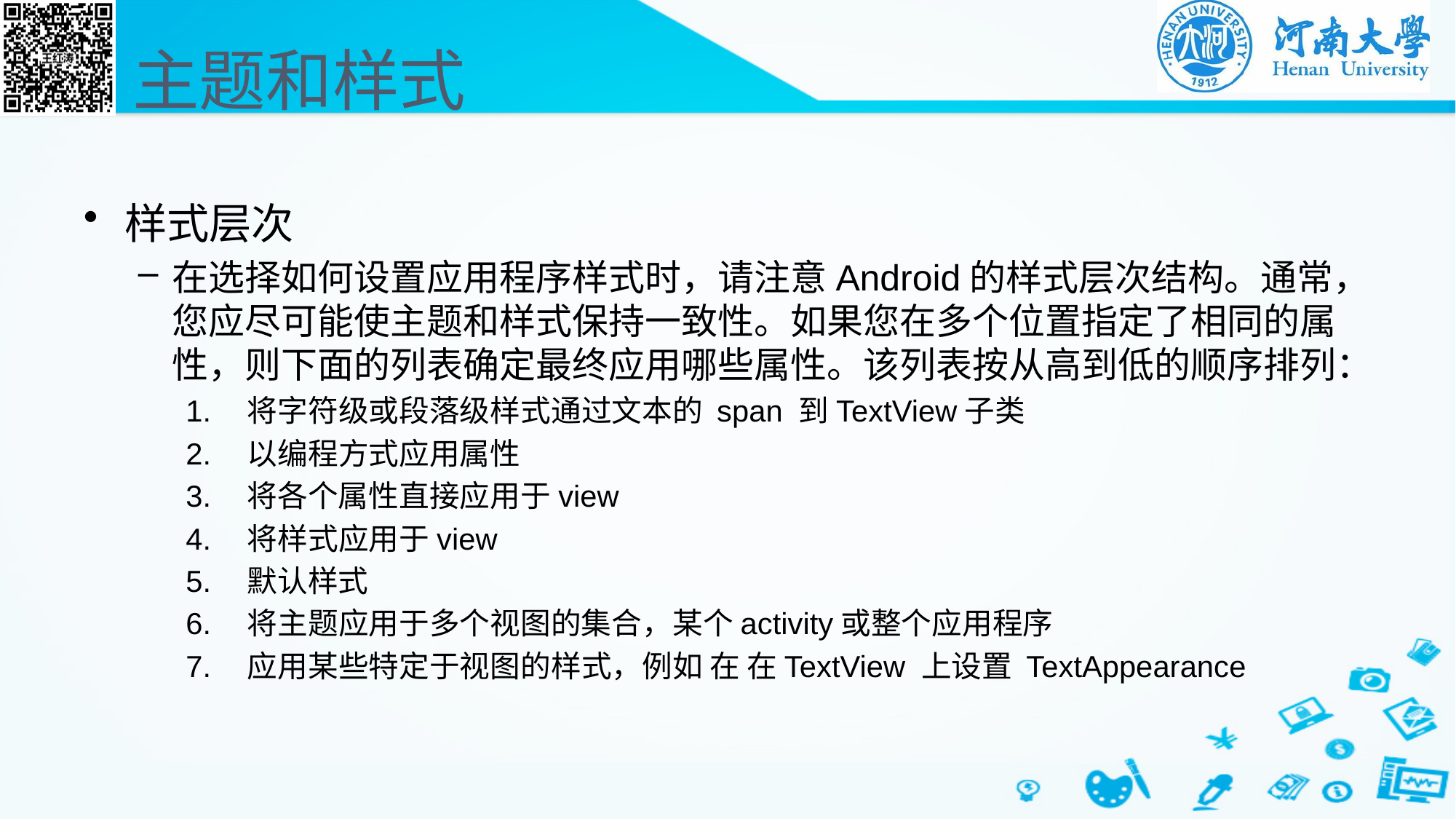

# 主题和样式
样式层次
在选择如何设置应用程序样式时，请注意Android的样式层次结构。通常，您应尽可能使主题和样式保持一致性。如果您在多个位置指定了相同的属性，则下面的列表确定最终应用哪些属性。该列表按从高到低的顺序排列：
将字符级或段落级样式通过文本的 span 到TextView子类
以编程方式应用属性
将各个属性直接应用于view
将样式应用于view
默认样式
将主题应用于多个视图的集合，某个activity或整个应用程序
应用某些特定于视图的样式，例如 在 在TextView 上设置 TextAppearance